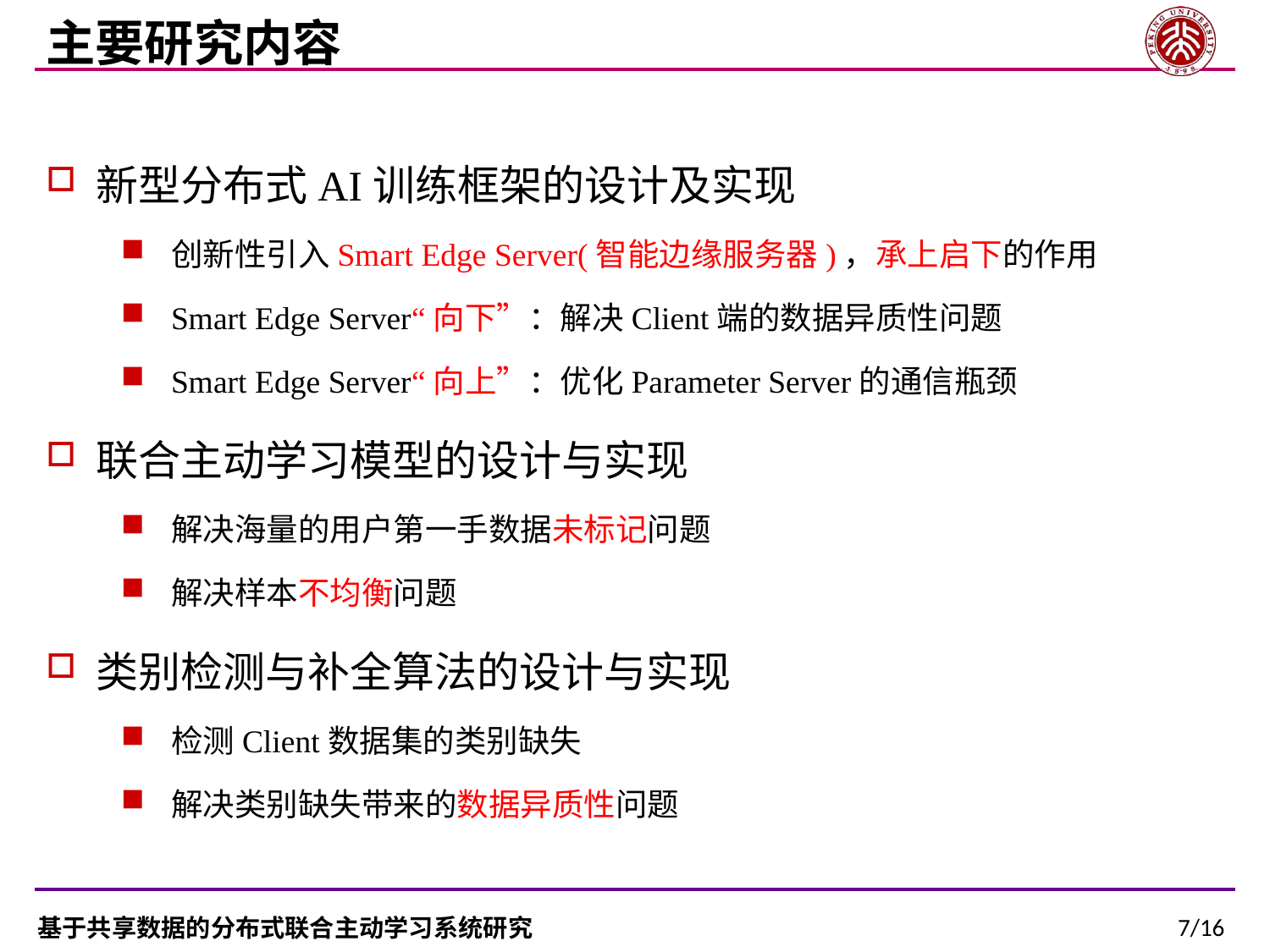

主要研究内容
新型分布式AI训练框架的设计及实现
创新性引入Smart Edge Server(智能边缘服务器)，承上启下的作用
Smart Edge Server“向下”：解决Client端的数据异质性问题
Smart Edge Server“向上”：优化Parameter Server的通信瓶颈
联合主动学习模型的设计与实现
解决海量的用户第一手数据未标记问题
解决样本不均衡问题
类别检测与补全算法的设计与实现
检测Client数据集的类别缺失
解决类别缺失带来的数据异质性问题

7/16
基于共享数据的分布式联合主动学习系统研究